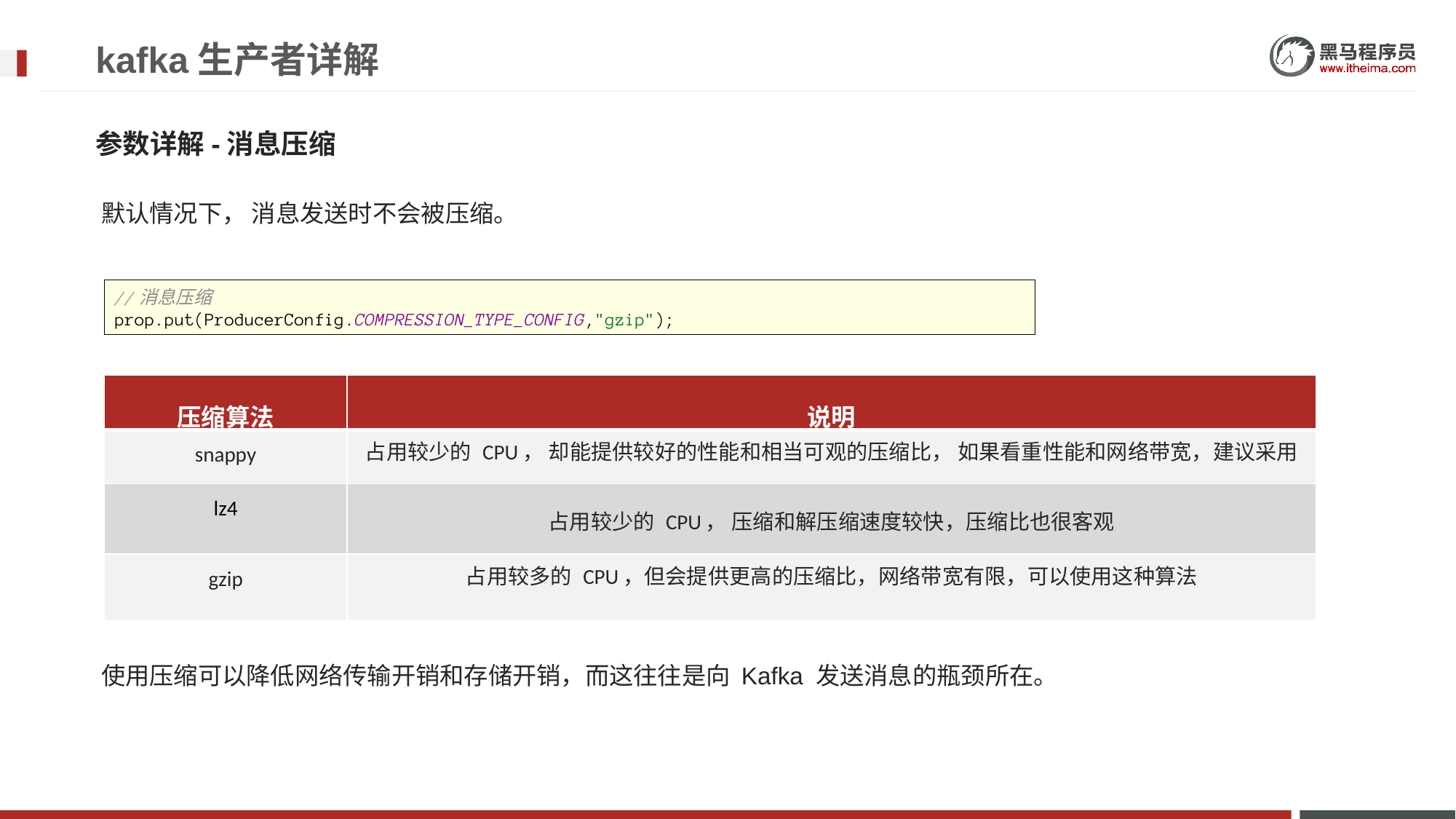

# kafka生产者详解
参数详解-消息压缩
默认情况下， 消息发送时不会被压缩。
//消息压缩
prop.put(ProducerConfig.COMPRESSION_TYPE_CONFIG,"gzip");
| 压缩算法 | 说明 |
| --- | --- |
| snappy | 占用较少的 CPU， 却能提供较好的性能和相当可观的压缩比， 如果看重性能和网络带宽，建议采用 |
| lz4 | 占用较少的 CPU， 压缩和解压缩速度较快，压缩比也很客观 |
| gzip | 占用较多的 CPU，但会提供更高的压缩比，网络带宽有限，可以使用这种算法 |
使用压缩可以降低网络传输开销和存储开销，而这往往是向 Kafka 发送消息的瓶颈所在。